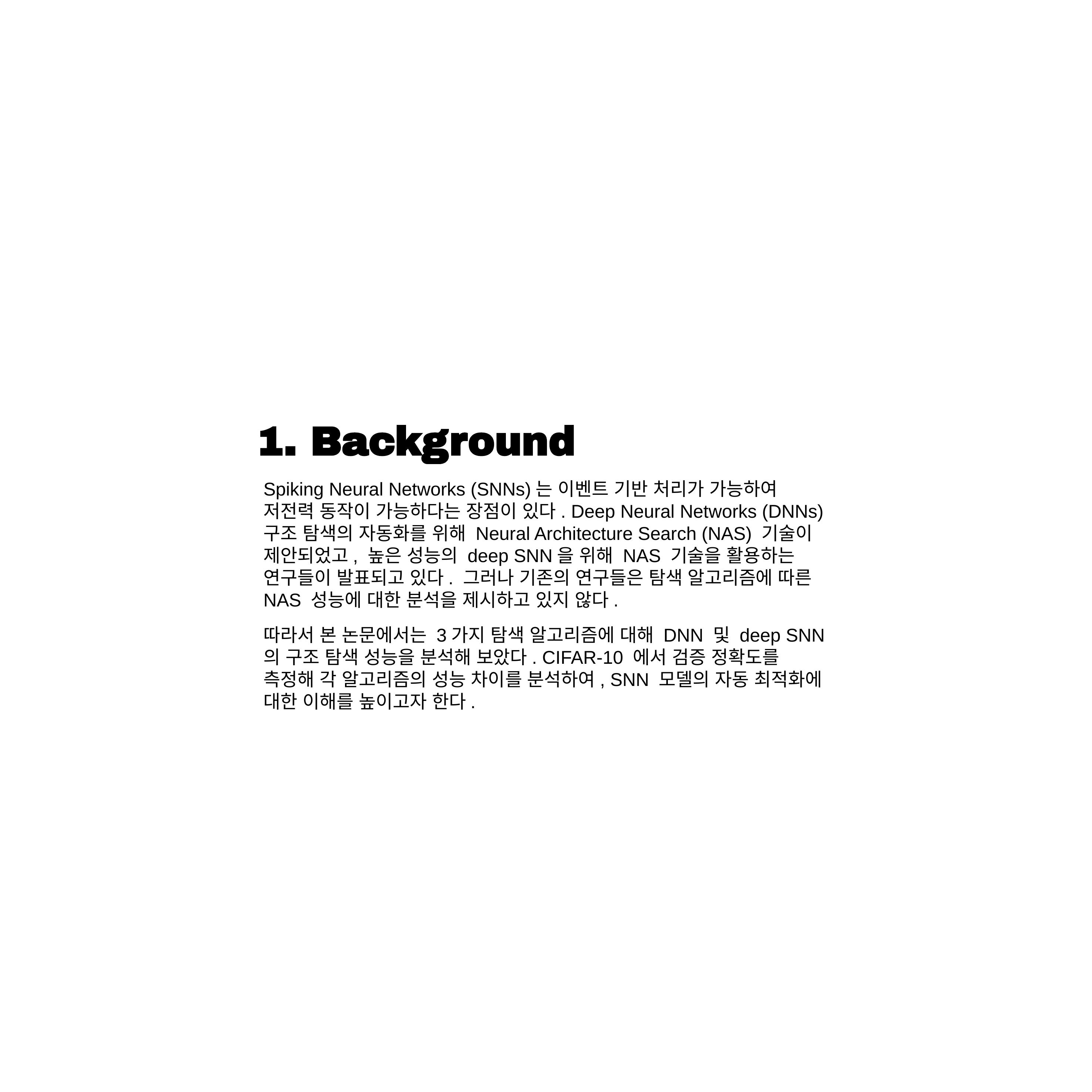

1. Background
Spiking Neural Networks (SNNs)는 이벤트 기반 처리가 가능하여 저전력 동작이 가능하다는 장점이 있다. Deep Neural Networks (DNNs) 구조 탐색의 자동화를 위해 Neural Architecture Search (NAS) 기술이 제안되었고, 높은 성능의 deep SNN을 위해 NAS 기술을 활용하는 연구들이 발표되고 있다. 그러나 기존의 연구들은 탐색 알고리즘에 따른 NAS 성능에 대한 분석을 제시하고 있지 않다.

따라서 본 논문에서는 3가지 탐색 알고리즘에 대해 DNN 및 deep SNN의 구조 탐색 성능을 분석해 보았다. CIFAR-10 에서 검증 정확도를 측정해 각 알고리즘의 성능 차이를 분석하여, SNN 모델의 자동 최적화에 대한 이해를 높이고자 한다.